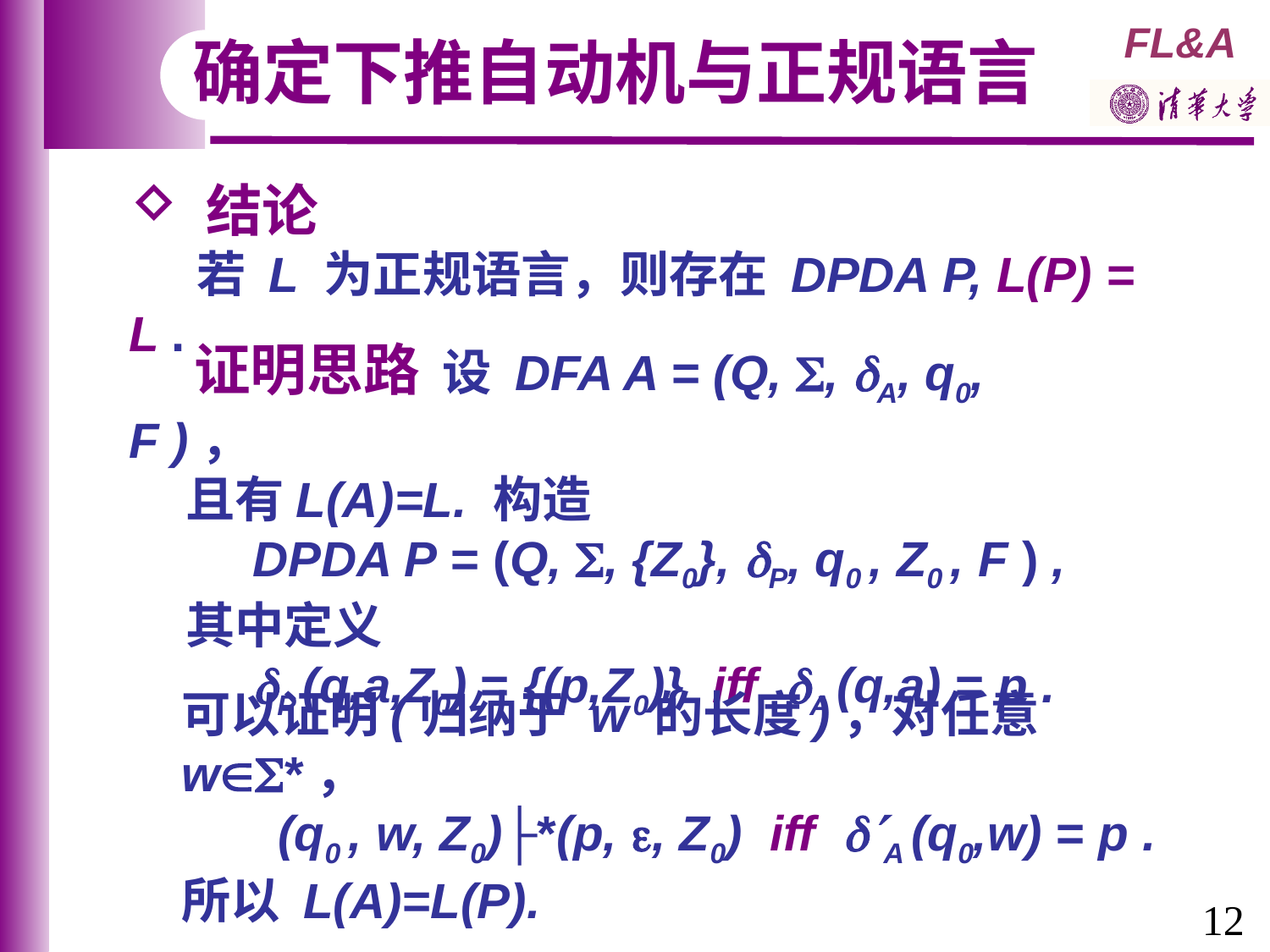

确定下推自动机与正规语言
 结论
     若 L 为正规语言，则存在 DPDA P, L(P) = L .
    证明思路  设 DFA A = (Q, Σ, δA, q0, F )，
    且有L(A)=L. 构造
         DPDA P = (Q, Σ, {Z0}, δP, q0 , Z0 , F ) ,
    其中定义
         δP (q,a,Z0) = {(p,Z0)}  iff  δA (q,a) = p .
可以证明(归纳于 w 的长度)，对任意 w∈Σ*，
       (q0 , w, Z0)├*(p, ε, Z0)  iff  δ′A (q0,w) = p .
所以 L(A)=L(P).
12